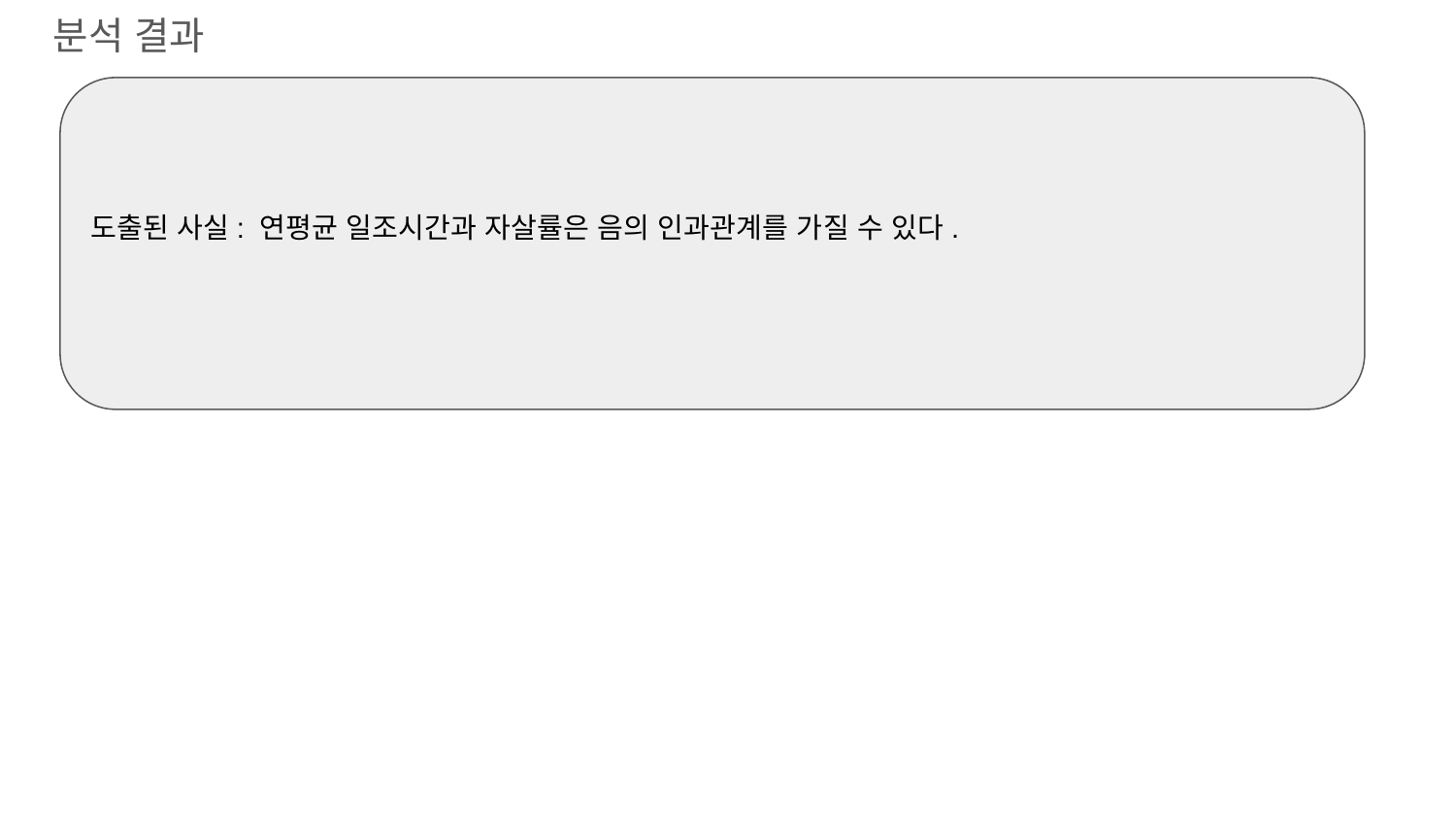

분석 결과
도출된 사실: 연평균 일조시간과 자살률은 음의 인과관계를 가질 수 있다.